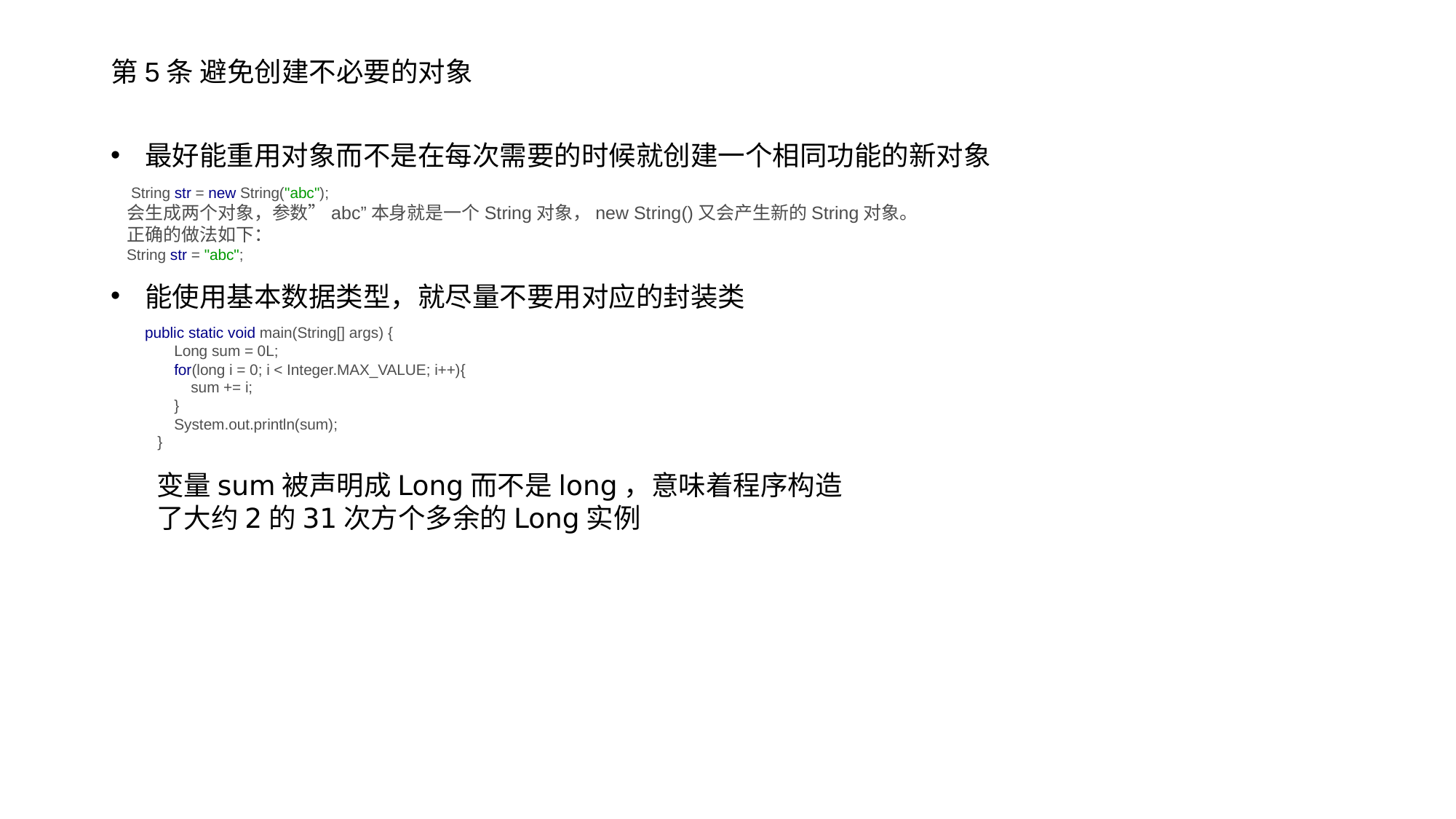

# 第5条 避免创建不必要的对象
最好能重用对象而不是在每次需要的时候就创建一个相同功能的新对象

 String str = new String("abc");
会生成两个对象，参数”abc”本身就是一个String对象，new String()又会产生新的String对象。
正确的做法如下：
String str = "abc";
能使用基本数据类型，就尽量不要用对应的封装类
 public static void main(String[] args) {
        Long sum = 0L;
        for(long i = 0; i < Integer.MAX_VALUE; i++){
            sum += i;
        }
        System.out.println(sum);
    }
变量sum被声明成Long而不是long，意味着程序构造了大约2的31次方个多余的Long实例